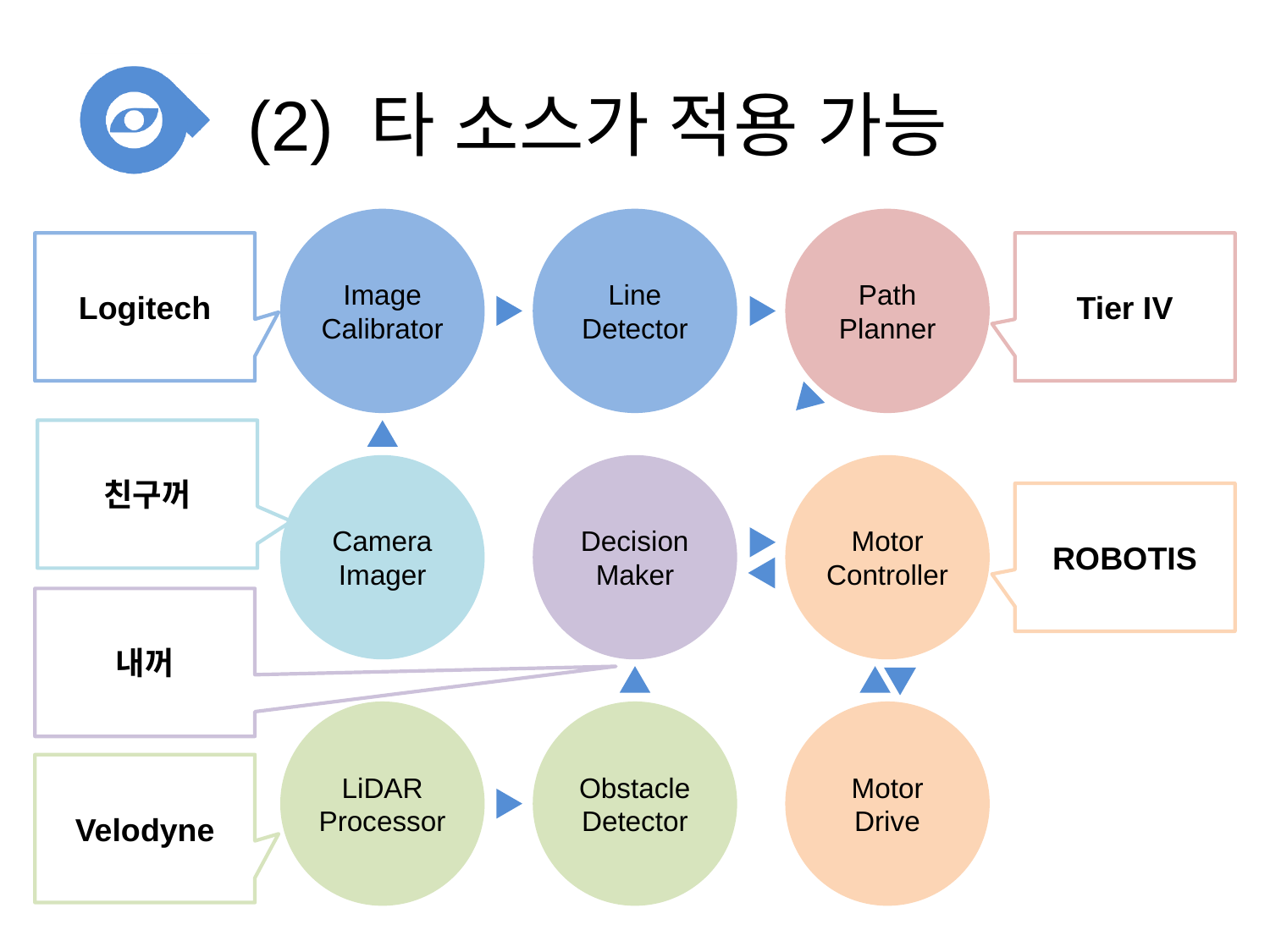

# (2) 타 소스가 적용 가능
Image
Calibrator
Line Detector
Path Planner
Tier IV
Logitech

친구꺼
Camera
Imager
Decision
Maker
Motor Controller
ROBOTIS
내꺼
LiDAR
Processor
Obstacle
Detector
Motor Drive
Velodyne